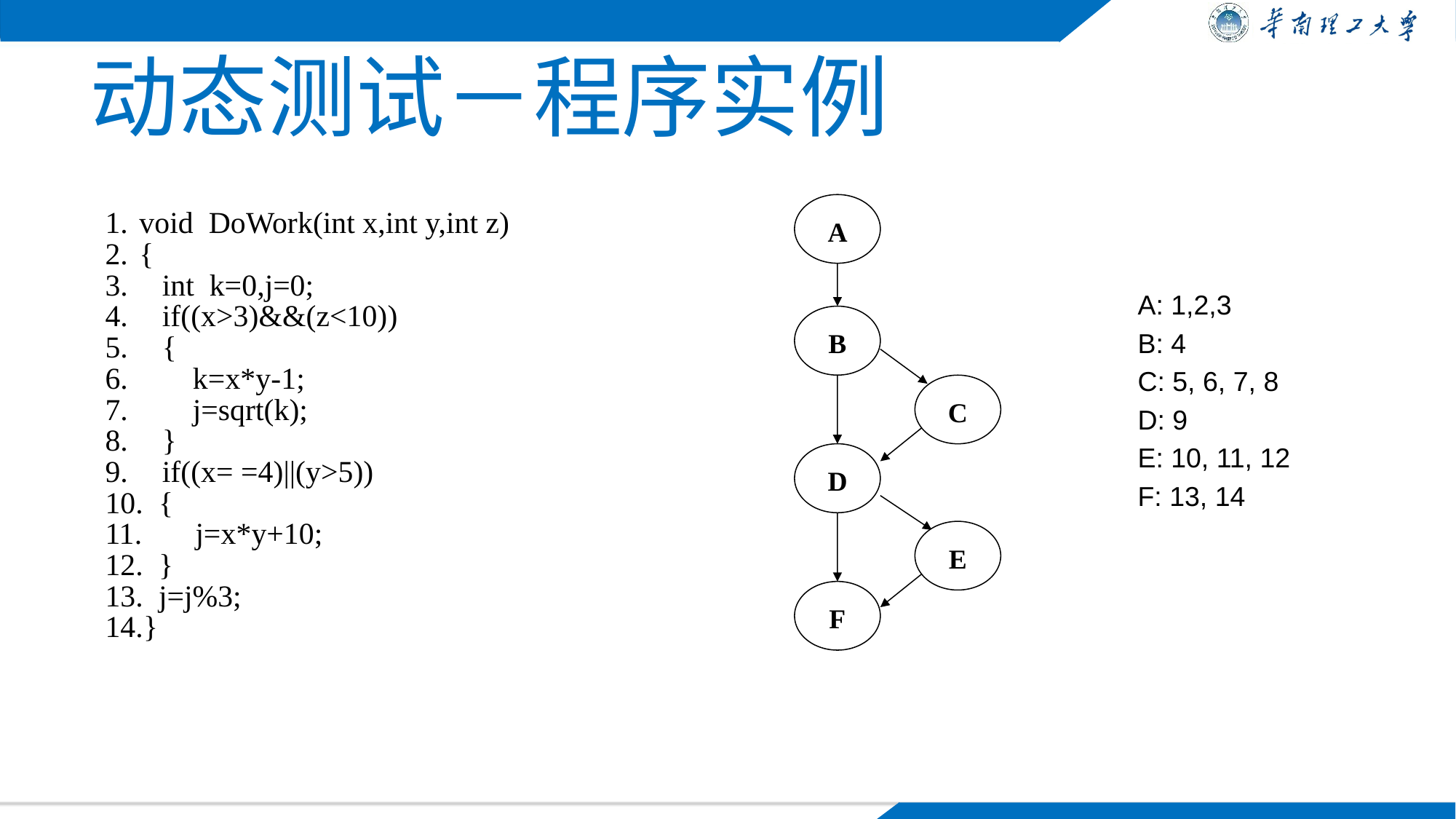

# 动态测试－程序实例
A
void  DoWork(int x,int y,int z)
{
   int  k=0,j=0;
   if((x>3)&&(z<10))
   {
       k=x*y-1;
       j=sqrt(k);
   }
   if((x= =4)||(y>5))
  {
       j=x*y+10;
  }
  j=j%3;
}

A: 1,2,3
B: 4
C: 5, 6, 7, 8
D: 9
E: 10, 11, 12
F: 13, 14
B

C

D

E

F
9